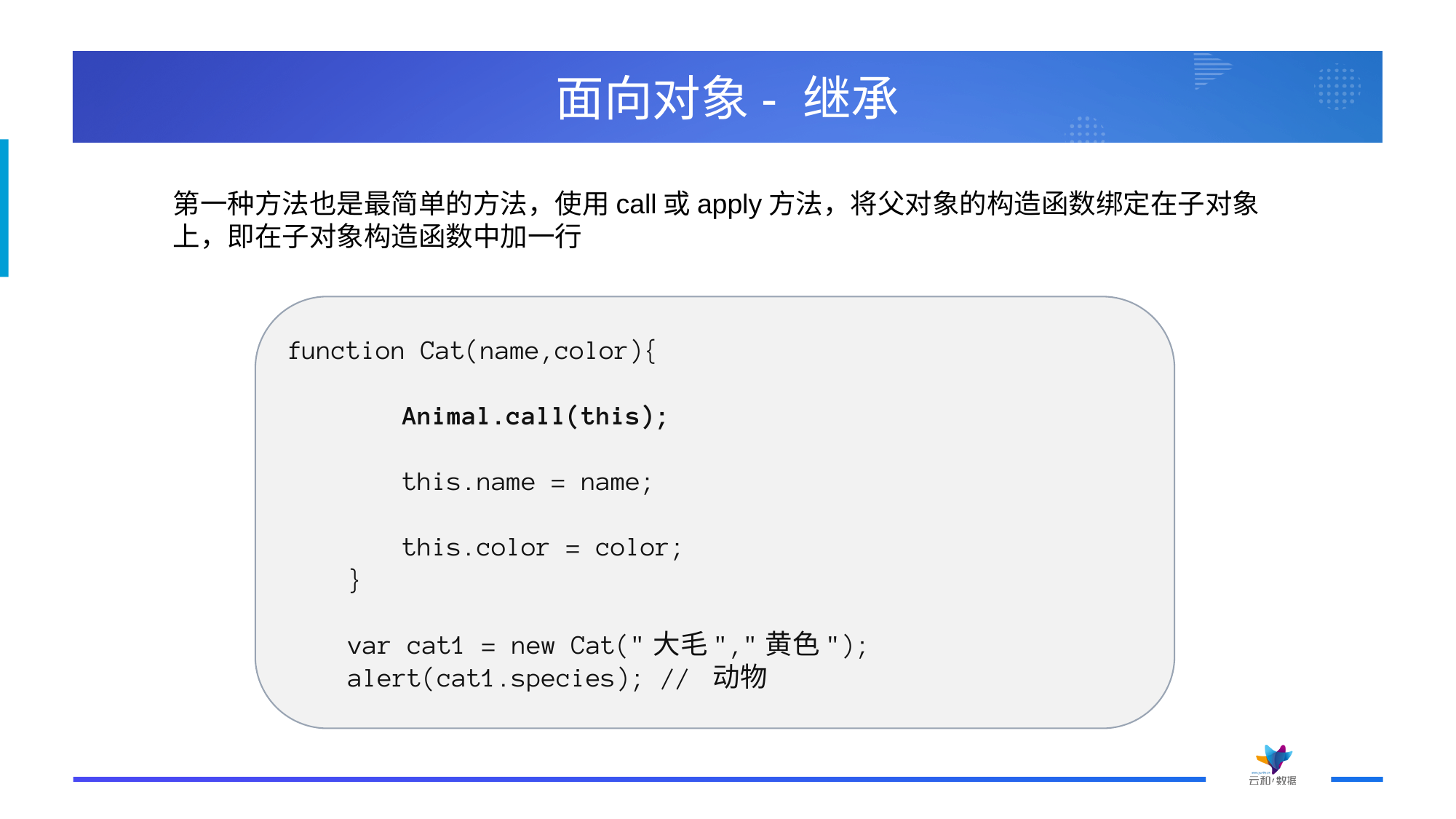

# 面向对象- 继承

第一种方法也是最简单的方法，使用call或apply方法，将父对象的构造函数绑定在子对象上，即在子对象构造函数中加一行
function Cat(name,color){

　　　　Animal.call(this);

　　　　this.name = name;

　　　　this.color = color;
　　}

　　var cat1 = new Cat("大毛","黄色");
　　alert(cat1.species); // 动物